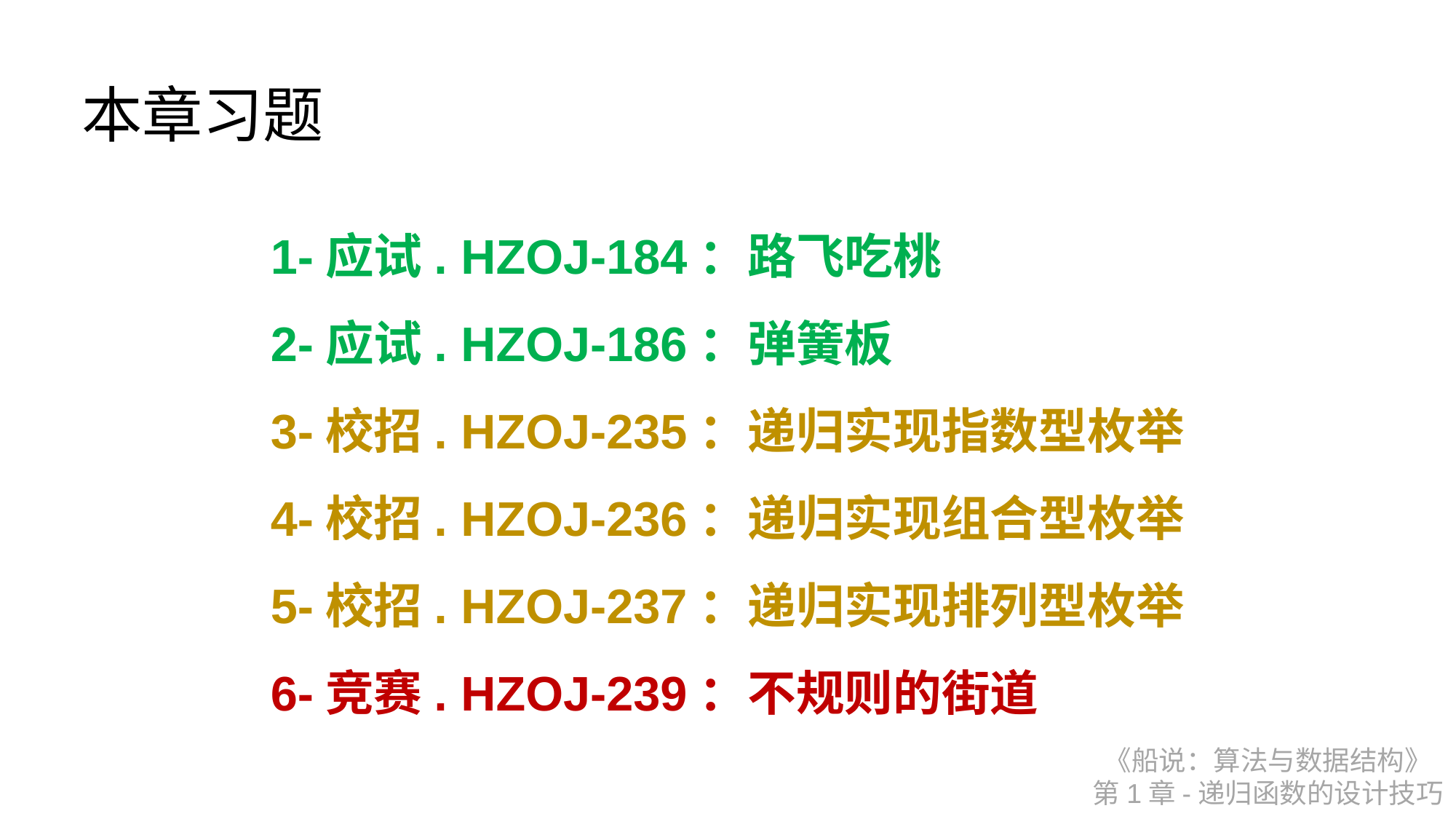

本章习题
1-应试. HZOJ-184：路飞吃桃
2-应试. HZOJ-186：弹簧板
3-校招. HZOJ-235：递归实现指数型枚举
4-校招. HZOJ-236：递归实现组合型枚举
5-校招. HZOJ-237：递归实现排列型枚举
6-竞赛. HZOJ-239：不规则的街道